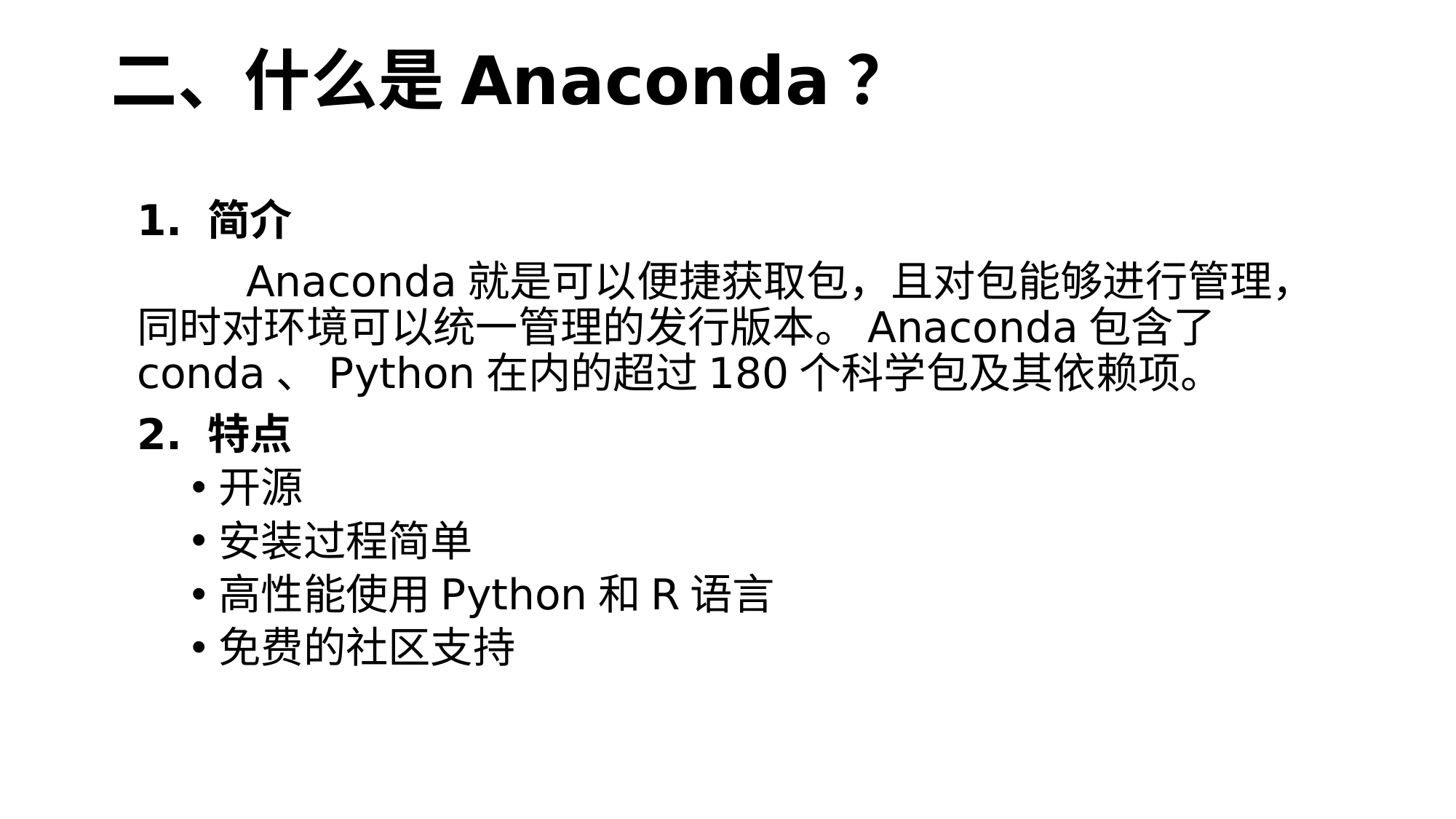

# 二、什么是Anaconda？
1. 简介
	Anaconda就是可以便捷获取包，且对包能够进行管理，同时对环境可以统一管理的发行版本。Anaconda包含了conda、Python在内的超过180个科学包及其依赖项。
2. 特点
开源
安装过程简单
高性能使用Python和R语言
免费的社区支持